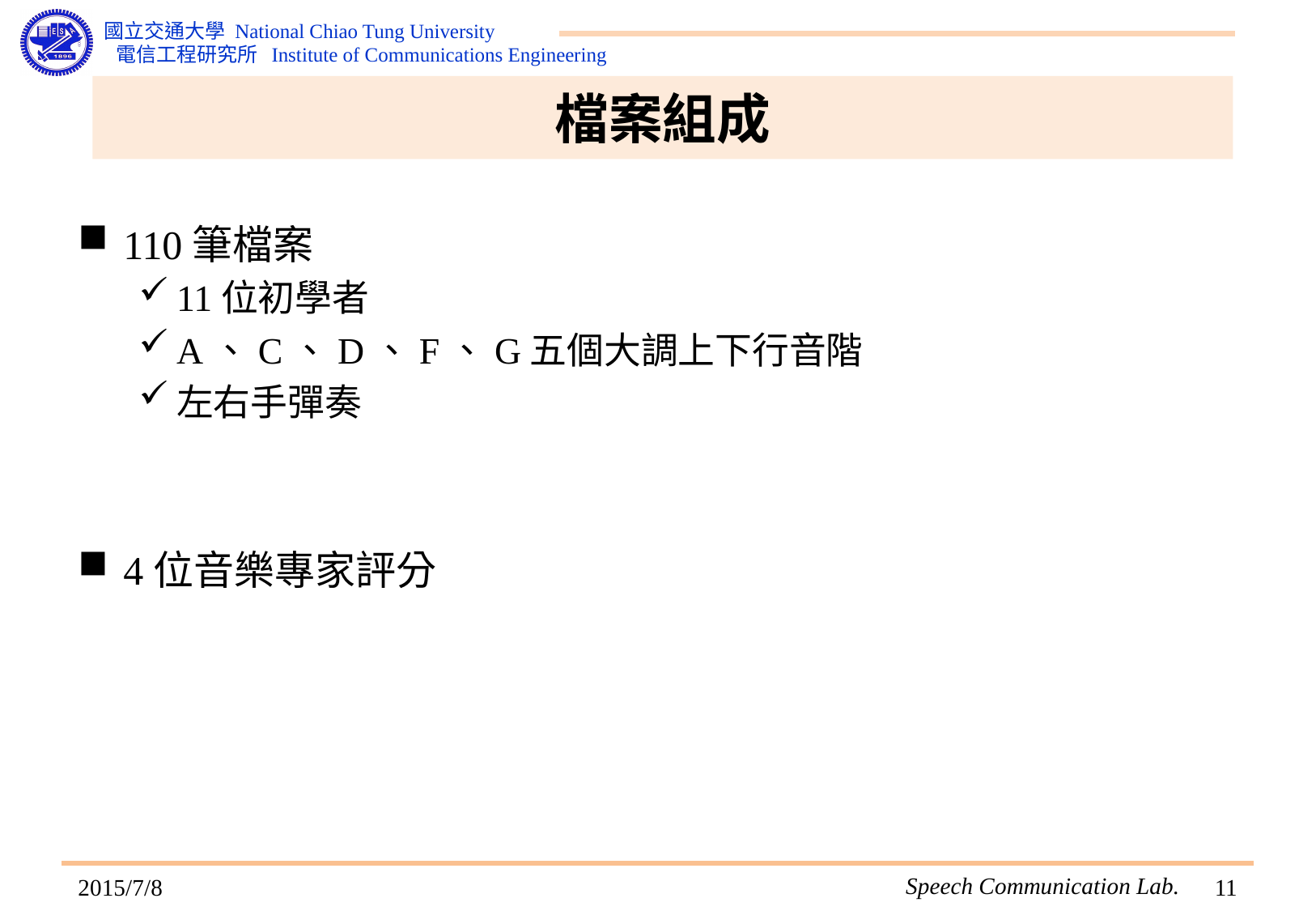

# 檔案組成
110筆檔案
11位初學者
A、C、D、F、G五個大調上下行音階
左右手彈奏

4位音樂專家評分
2015/7/8
11